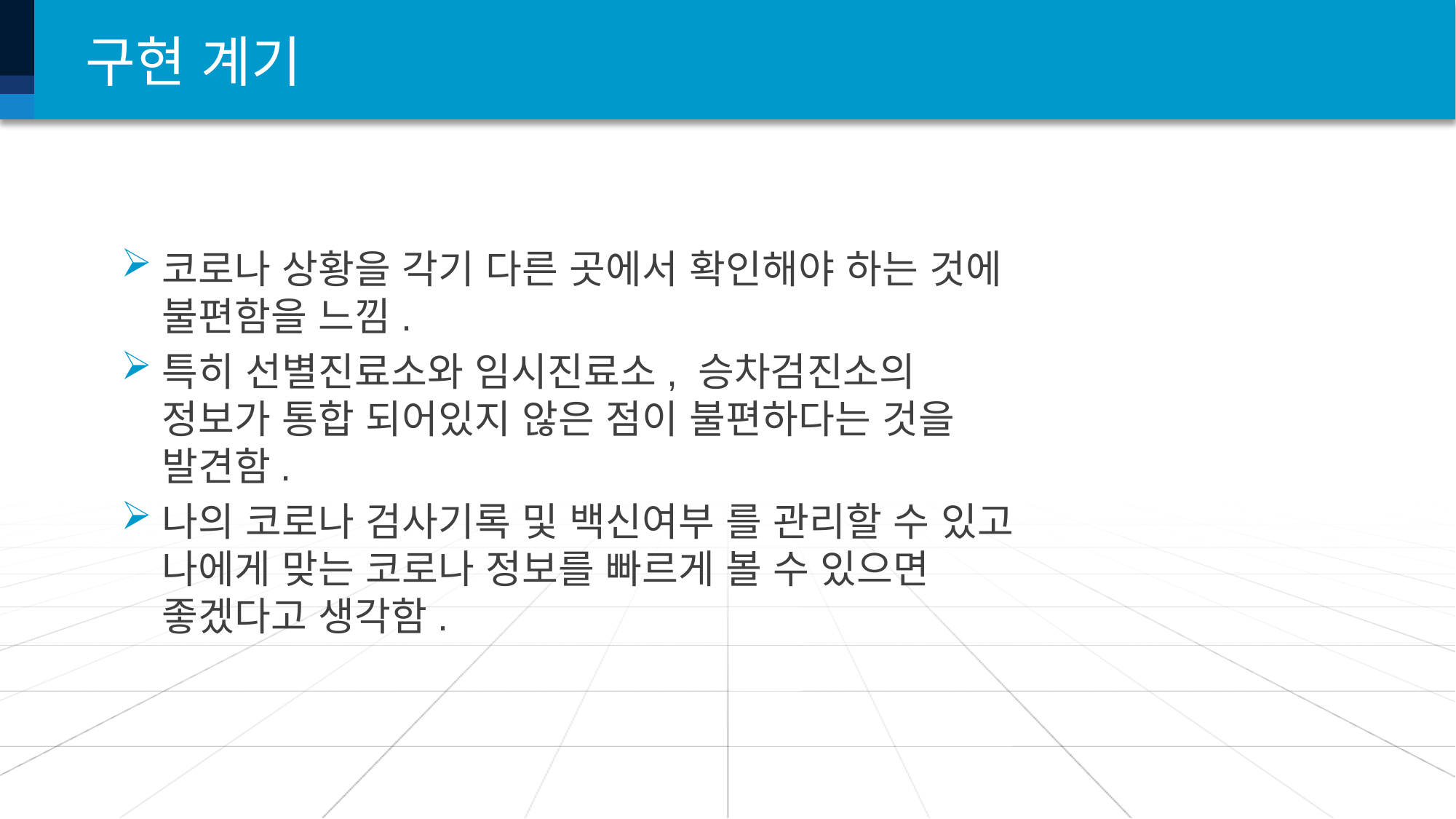

# 구현 계기
코로나 상황을 각기 다른 곳에서 확인해야 하는 것에 불편함을 느낌.
특히 선별진료소와 임시진료소, 승차검진소의 정보가 통합 되어있지 않은 점이 불편하다는 것을 발견함.
나의 코로나 검사기록 및 백신여부 를 관리할 수 있고 나에게 맞는 코로나 정보를 빠르게 볼 수 있으면 좋겠다고 생각함.